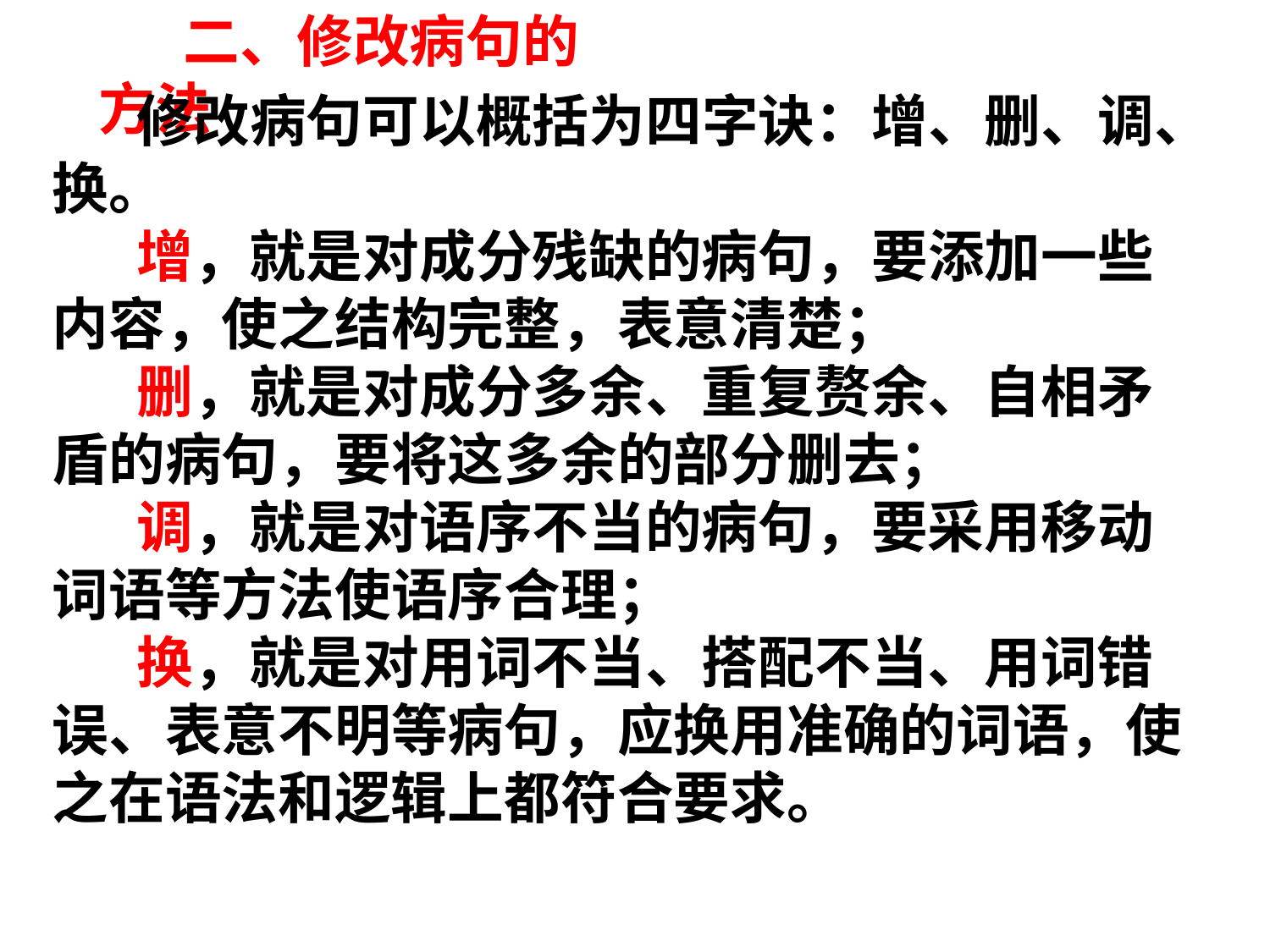

二、修改病句的方法
修改病句可以概括为四字诀：增、删、调、换。
增，就是对成分残缺的病句，要添加一些内容，使之结构完整，表意清楚；
删，就是对成分多余、重复赘余、自相矛盾的病句，要将这多余的部分删去；
调，就是对语序不当的病句，要采用移动词语等方法使语序合理；
换，就是对用词不当、搭配不当、用词错误、表意不明等病句，应换用准确的词语，使之在语法和逻辑上都符合要求。